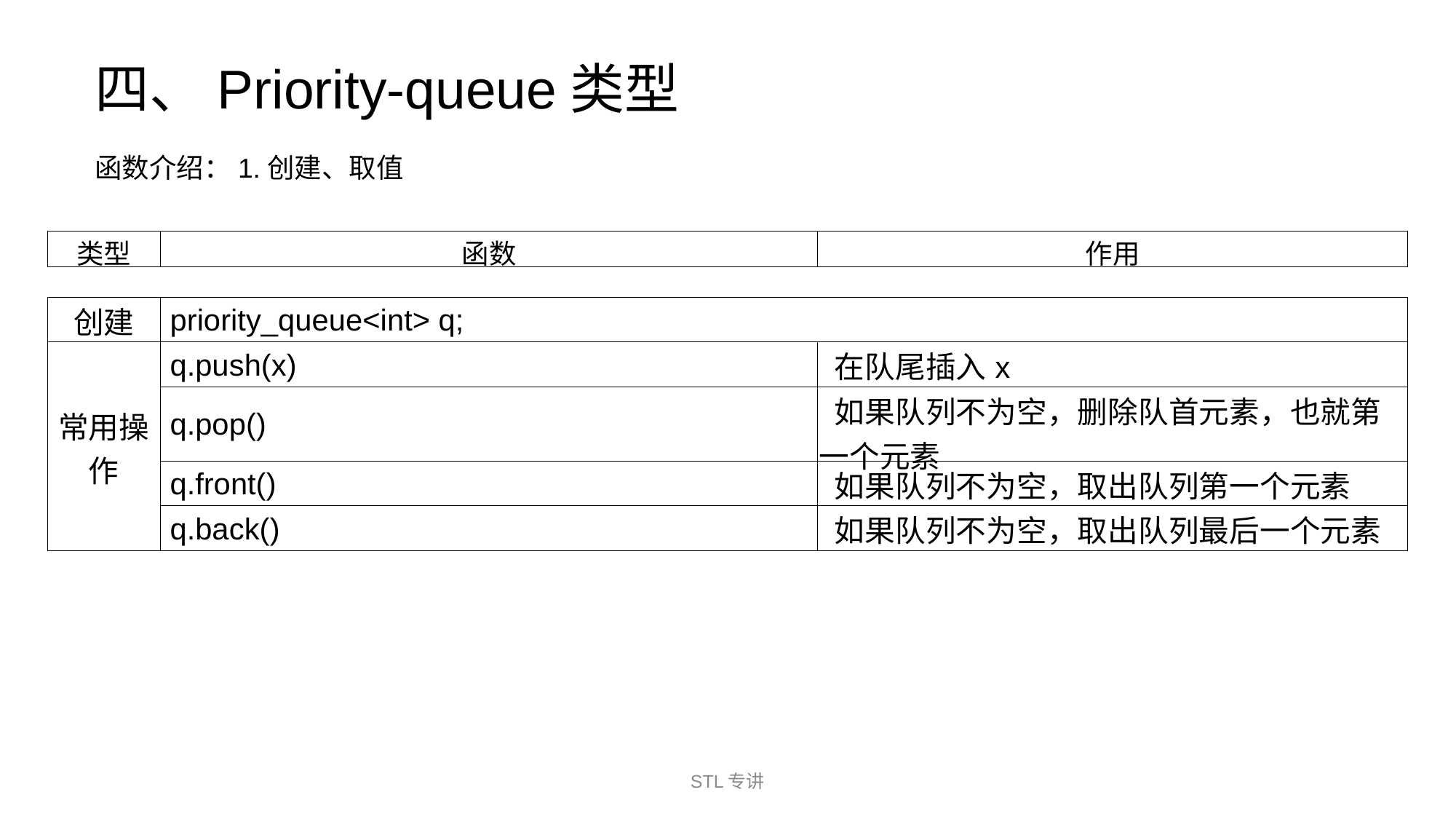

四、Priority-queue类型
函数介绍：1.创建、取值
| 类型 | 函数 | 作用 |
| --- | --- | --- |
| 创建 | priority\_queue<int> q; |  |
| --- | --- | --- |
| 常用操作 | q.push(x) | 在队尾插入x |
|  | q.pop() | 如果队列不为空，删除队首元素，也就第 一个元素 |
|  | q.front() | 如果队列不为空，取出队列第一个元素 |
|  | q.back() | 如果队列不为空，取出队列最后一个元素 |

STL专讲
23